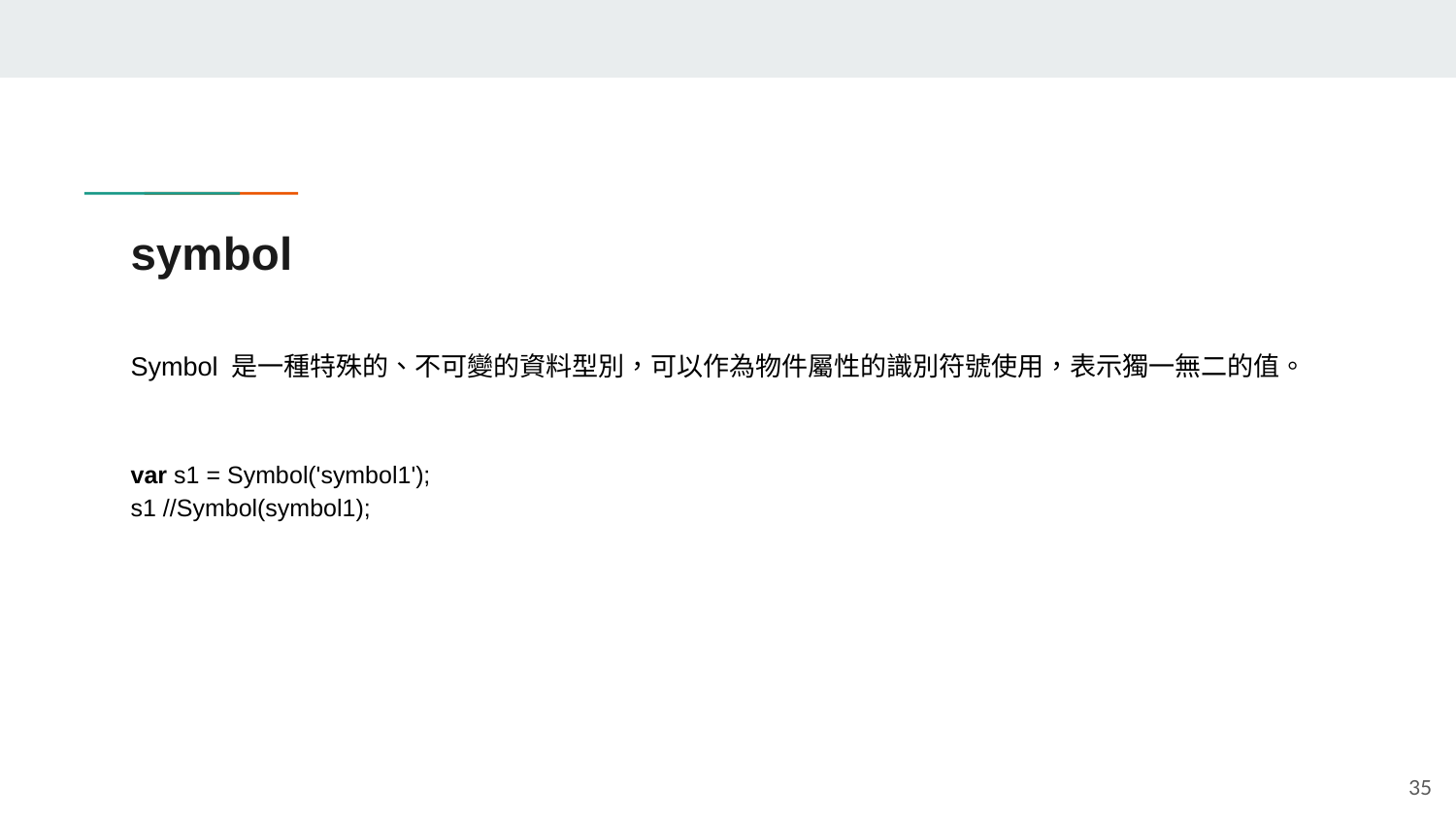

# symbol
Symbol 是一種特殊的、不可變的資料型別，可以作為物件屬性的識別符號使用，表示獨一無二的值。

var s1 = Symbol('symbol1');
s1 //Symbol(symbol1);

35